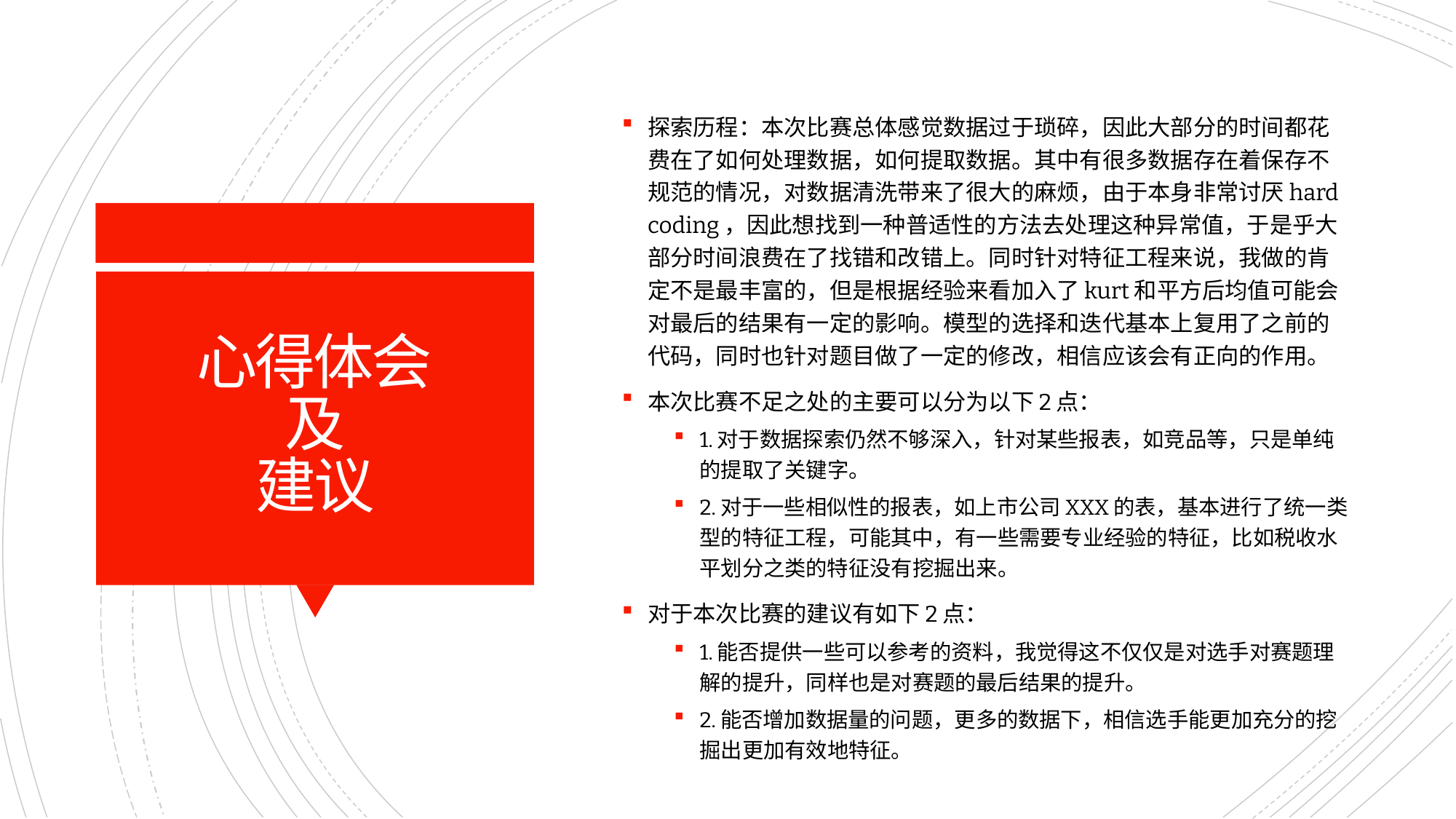

探索历程：本次比赛总体感觉数据过于琐碎，因此大部分的时间都花费在了如何处理数据，如何提取数据。其中有很多数据存在着保存不规范的情况，对数据清洗带来了很大的麻烦，由于本身非常讨厌hard coding，因此想找到一种普适性的方法去处理这种异常值，于是乎大部分时间浪费在了找错和改错上。同时针对特征工程来说，我做的肯定不是最丰富的，但是根据经验来看加入了kurt和平方后均值可能会对最后的结果有一定的影响。模型的选择和迭代基本上复用了之前的代码，同时也针对题目做了一定的修改，相信应该会有正向的作用。
本次比赛不足之处的主要可以分为以下2点：
1.对于数据探索仍然不够深入，针对某些报表，如竞品等，只是单纯的提取了关键字。
2.对于一些相似性的报表，如上市公司XXX的表，基本进行了统一类型的特征工程，可能其中，有一些需要专业经验的特征，比如税收水平划分之类的特征没有挖掘出来。
对于本次比赛的建议有如下2点：
1.能否提供一些可以参考的资料，我觉得这不仅仅是对选手对赛题理解的提升，同样也是对赛题的最后结果的提升。
2.能否增加数据量的问题，更多的数据下，相信选手能更加充分的挖掘出更加有效地特征。
# 心得体会 及 建议